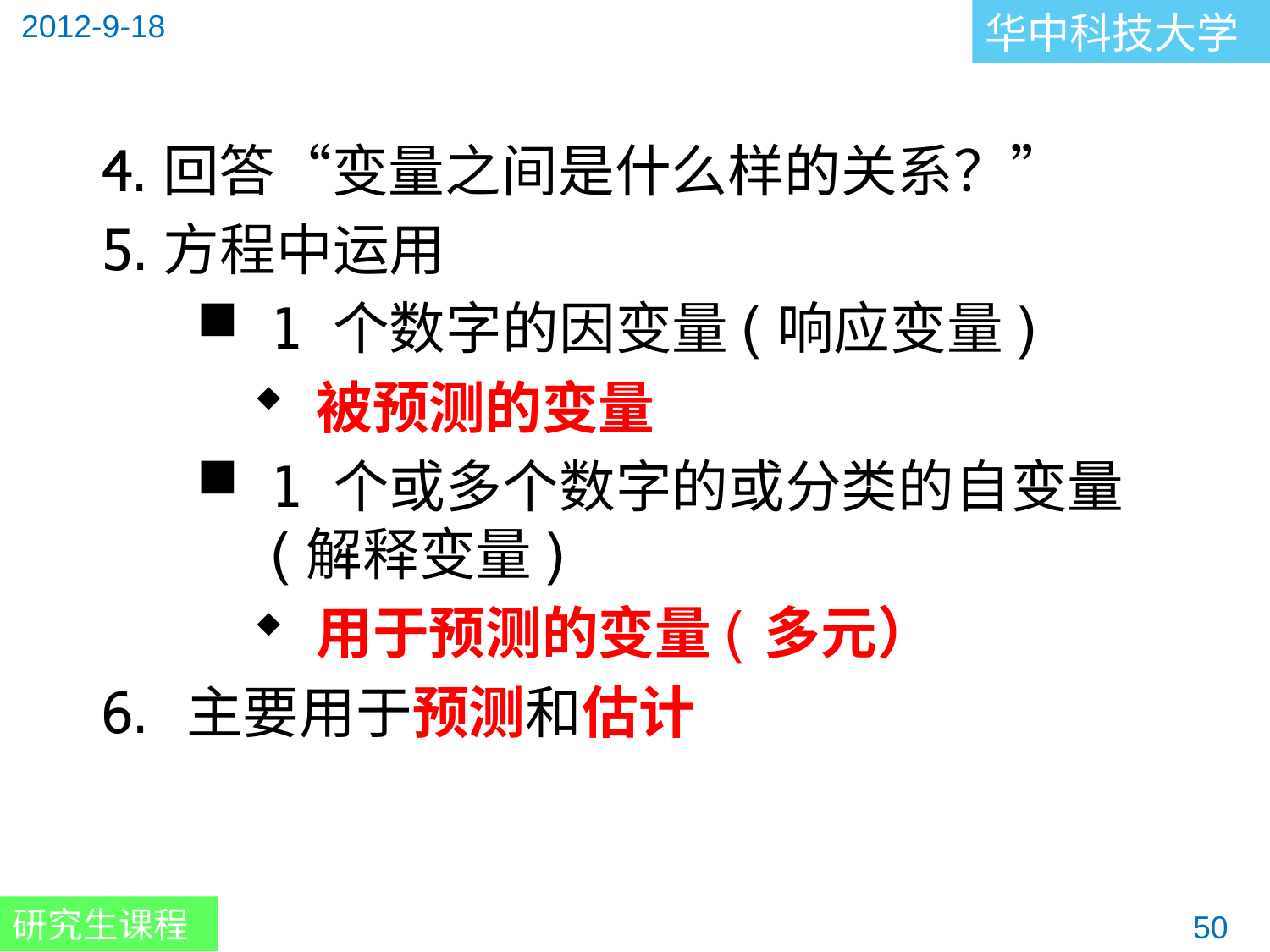

4.回答“变量之间是什么样的关系？”
5.方程中运用
1 个数字的因变量(响应变量)
被预测的变量
1 个或多个数字的或分类的自变量 (解释变量)
用于预测的变量(多元）
6.	主要用于预测和估计